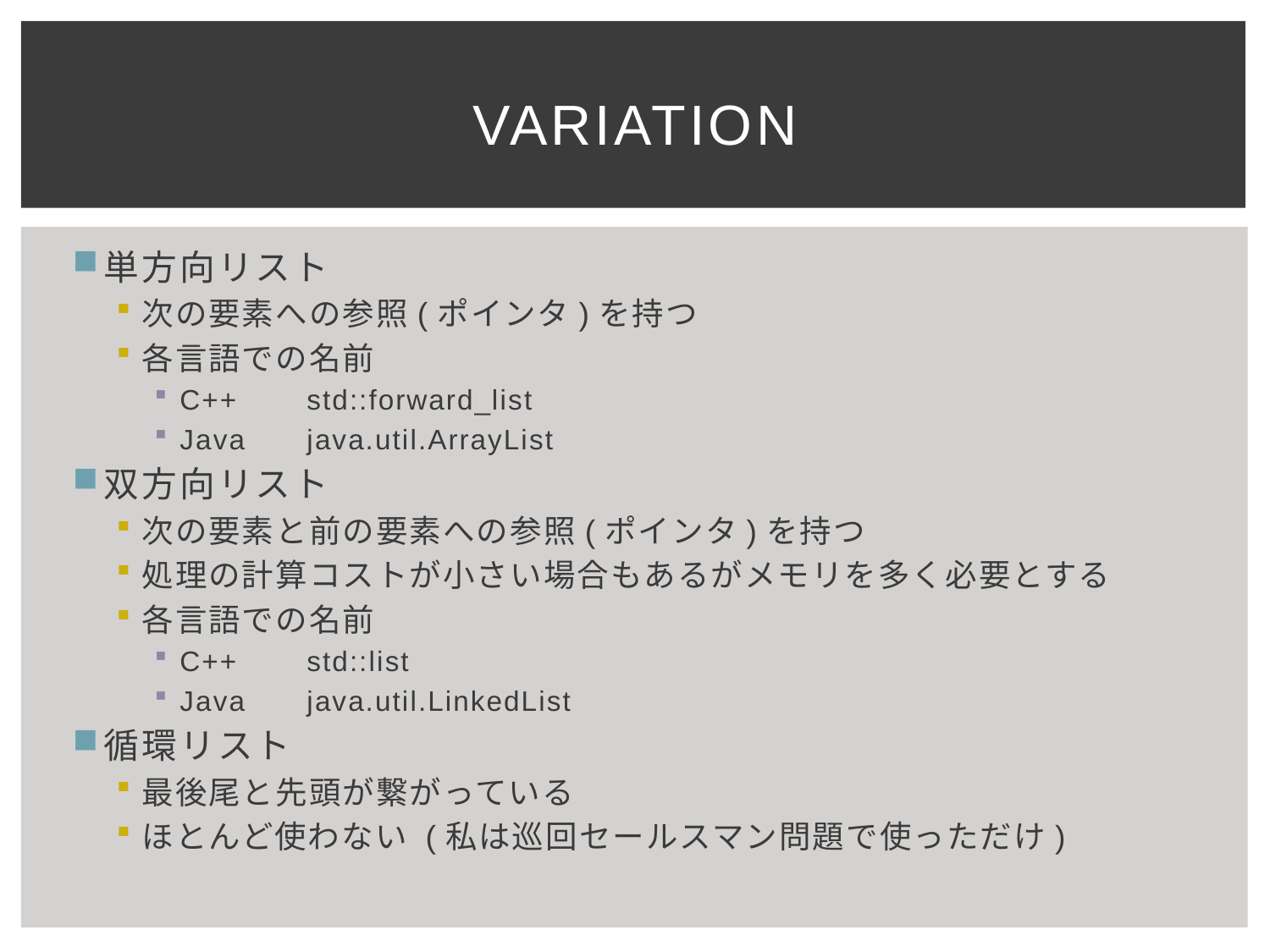

# Variation
単方向リスト
次の要素への参照(ポインタ)を持つ
各言語での名前
C++	std::forward_list
Java	java.util.ArrayList
双方向リスト
次の要素と前の要素への参照(ポインタ)を持つ
処理の計算コストが小さい場合もあるがメモリを多く必要とする
各言語での名前
C++	std::list
Java	java.util.LinkedList
循環リスト
最後尾と先頭が繋がっている
ほとんど使わない (私は巡回セールスマン問題で使っただけ)